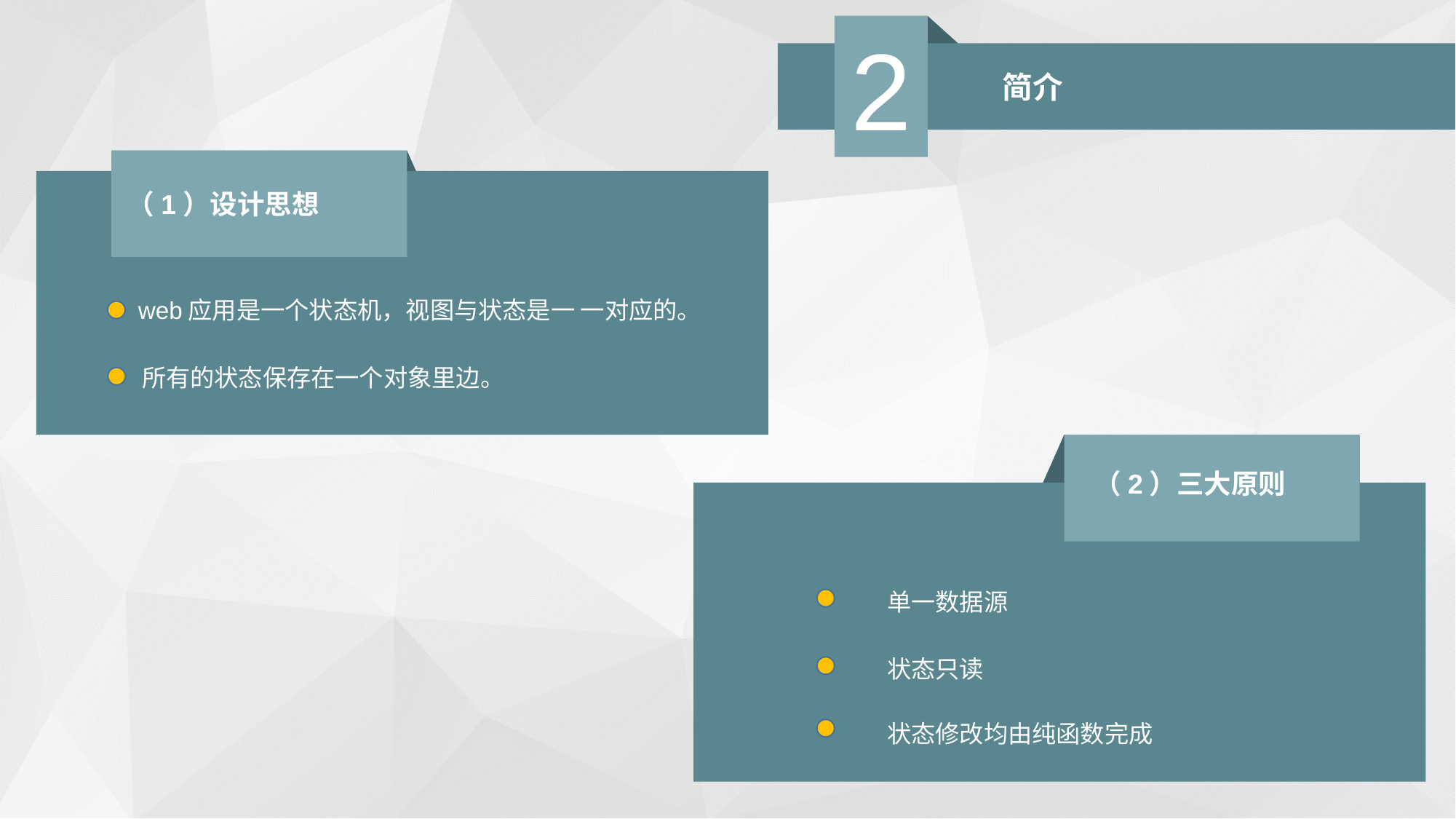

2
简介

（1）设计思想
web应用是一个状态机，视图与状态是一 一对应的。

所有的状态保存在一个对象里边。

（2）三大原则

单一数据源

状态只读

状态修改均由纯函数完成